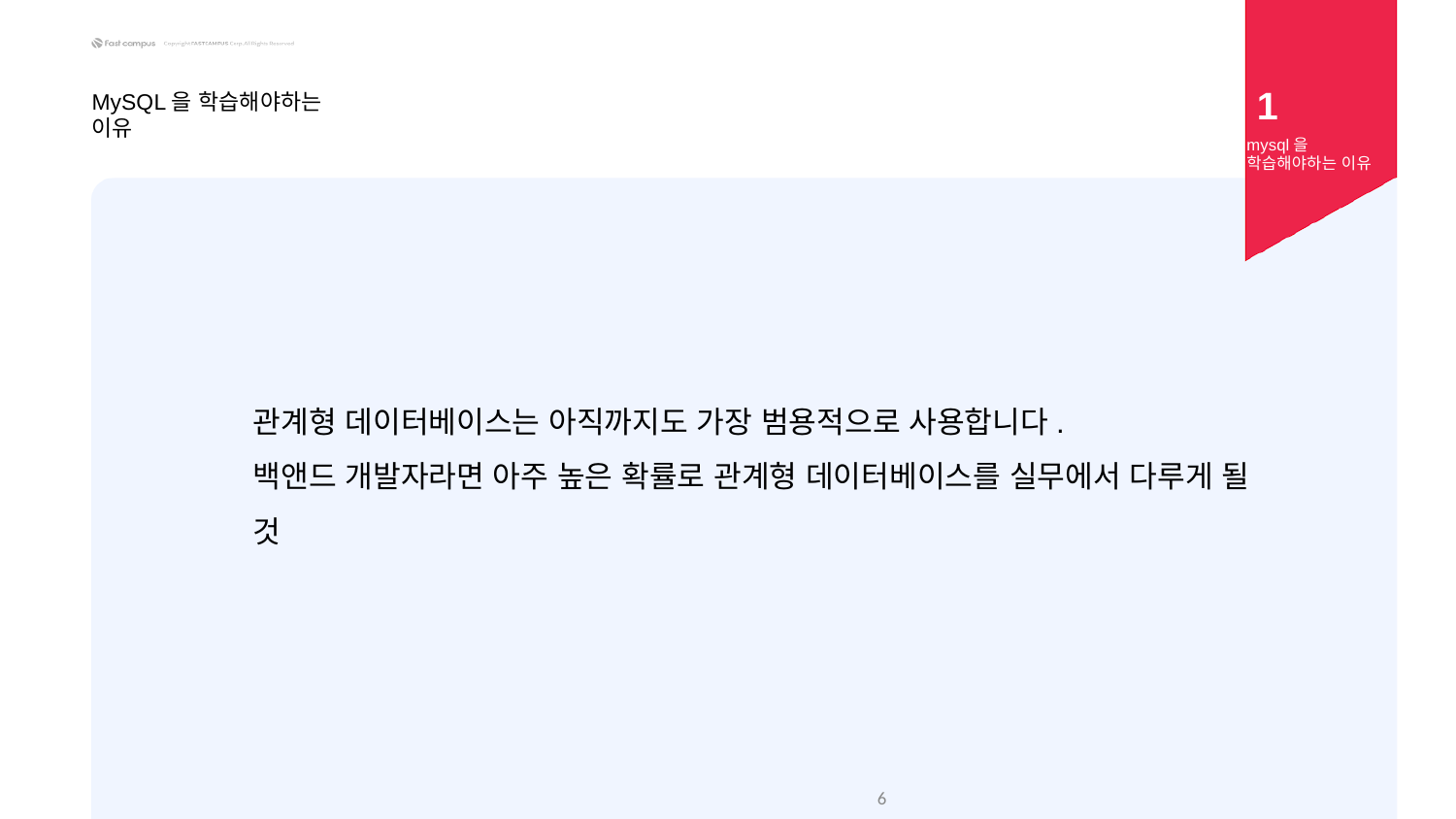

1
MySQL을 학습해야하는 이유

mysql을 학습해야하는 이유

관계형 데이터베이스는 아직까지도 가장 범용적으로 사용합니다.
백앤드 개발자라면 아주 높은 확률로 관계형 데이터베이스를 실무에서 다루게 될 것

6